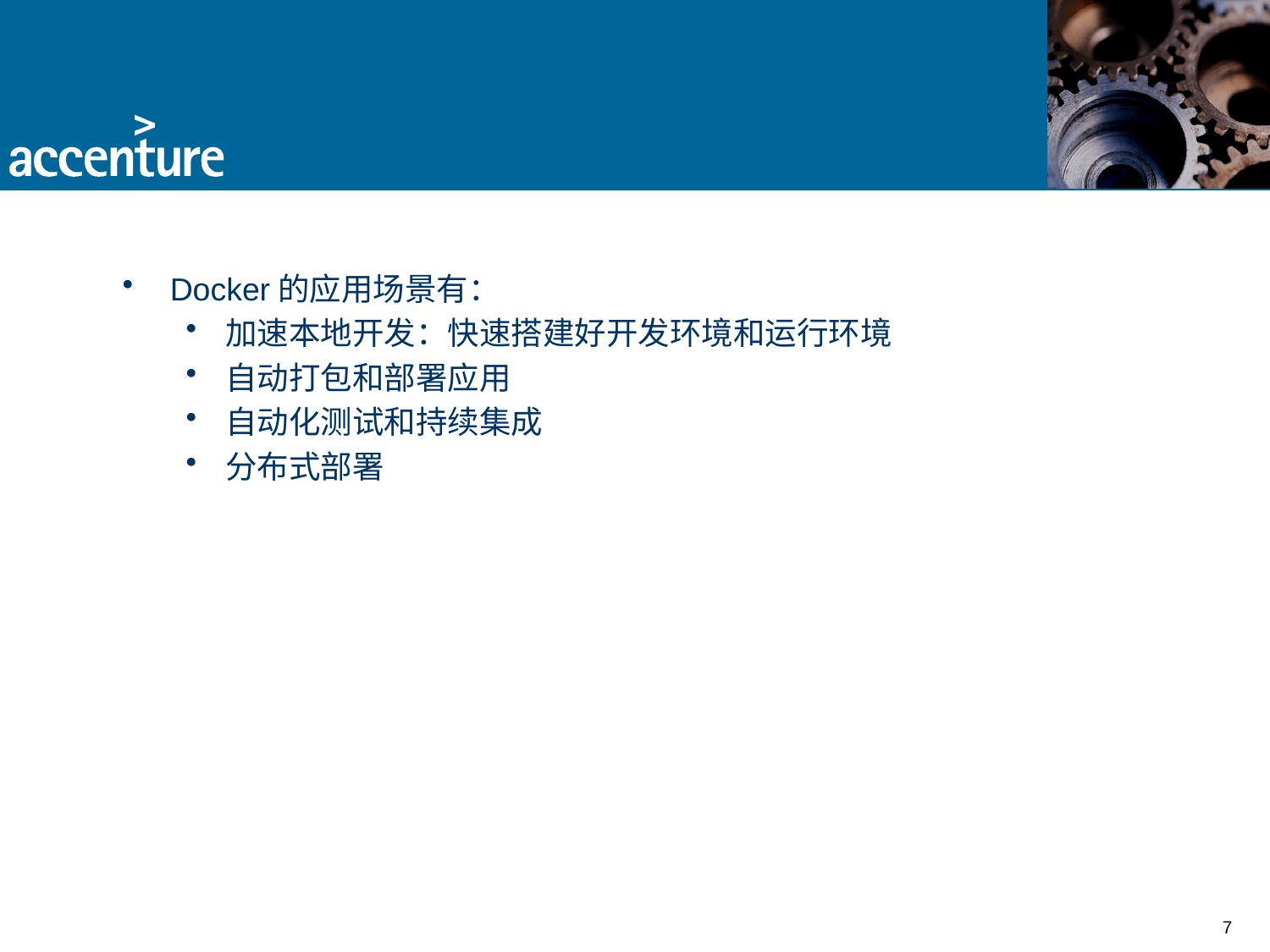

#
Docker的应用场景有：
加速本地开发：快速搭建好开发环境和运行环境
自动打包和部署应用
自动化测试和持续集成
分布式部署

7